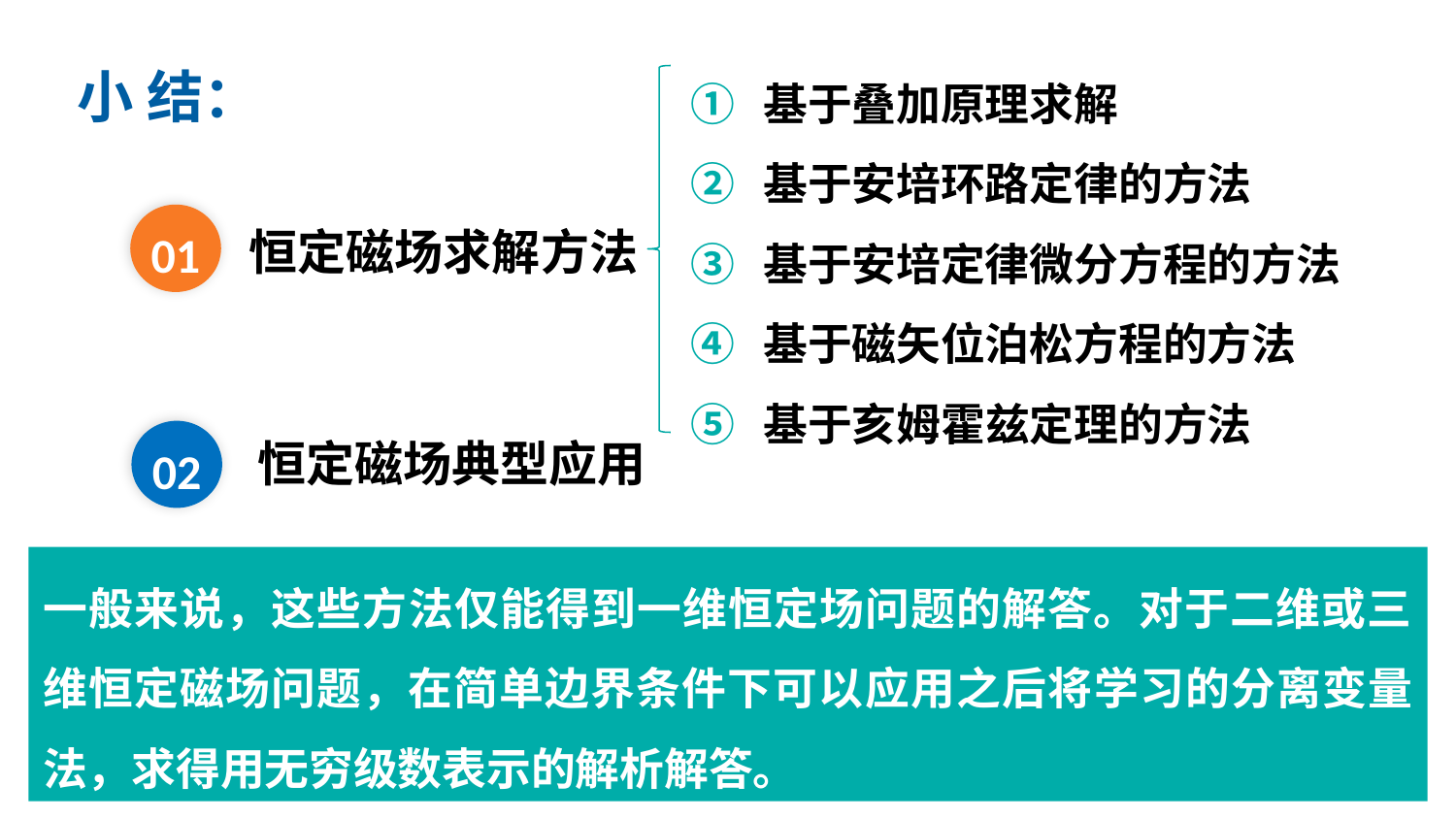

基于叠加原理求解
基于安培环路定律的方法
基于安培定律微分方程的方法
基于磁矢位泊松方程的方法
基于亥姆霍兹定理的方法

小 结：
01
恒定磁场求解方法
02
恒定磁场典型应用
一般来说，这些方法仅能得到一维恒定场问题的解答。对于二维或三维恒定磁场问题，在简单边界条件下可以应用之后将学习的分离变量法，求得用无穷级数表示的解析解答。